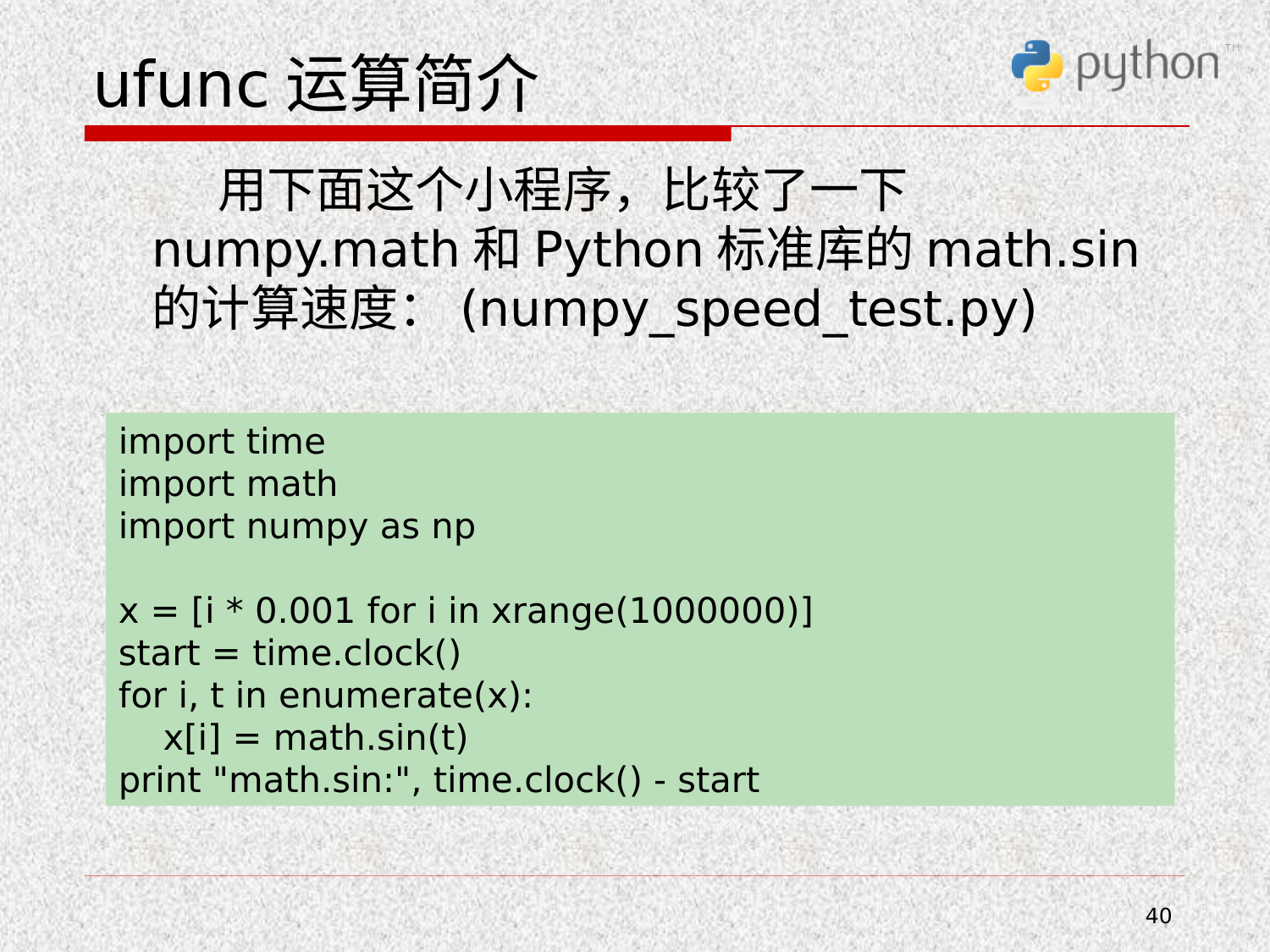

# ufunc运算简介
          用下面这个小程序，比较了一下numpy.math和Python标准库的math.sin的计算速度：(numpy_speed_test.py)

import time
import math
import numpy as np

x = [i * 0.001 for i in xrange(1000000)]
start = time.clock()
for i, t in enumerate(x):
    x[i] = math.sin(t)
print "math.sin:", time.clock() - start
40